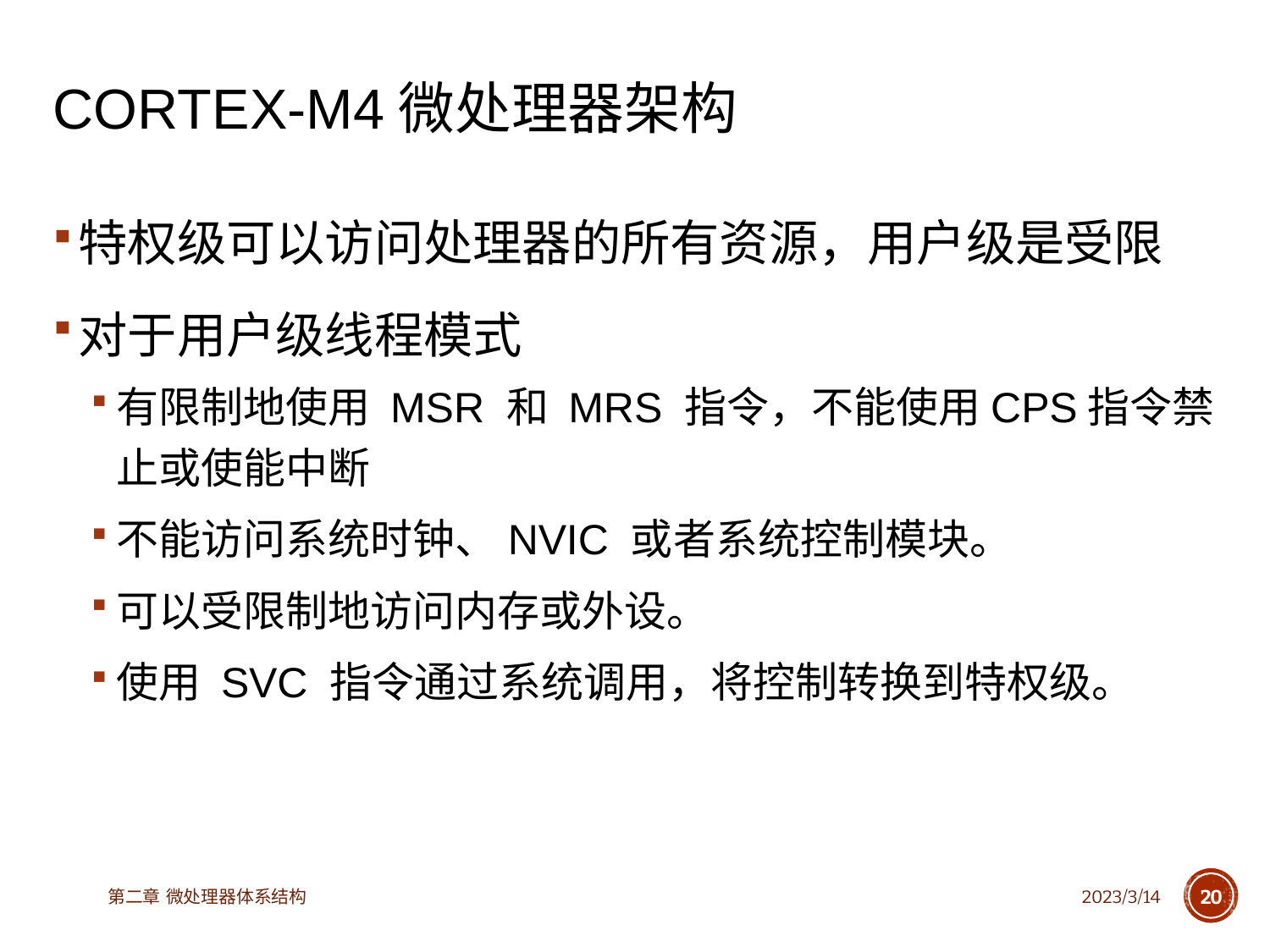

# Cortex-M4微处理器架构
特权级可以访问处理器的所有资源，用户级是受限
对于用户级线程模式
有限制地使用 MSR 和 MRS 指令，不能使用CPS指令禁止或使能中断
不能访问系统时钟、NVIC 或者系统控制模块。
可以受限制地访问内存或外设。
使用 SVC 指令通过系统调用，将控制转换到特权级。
第二章 微处理器体系结构
2023/3/14
20